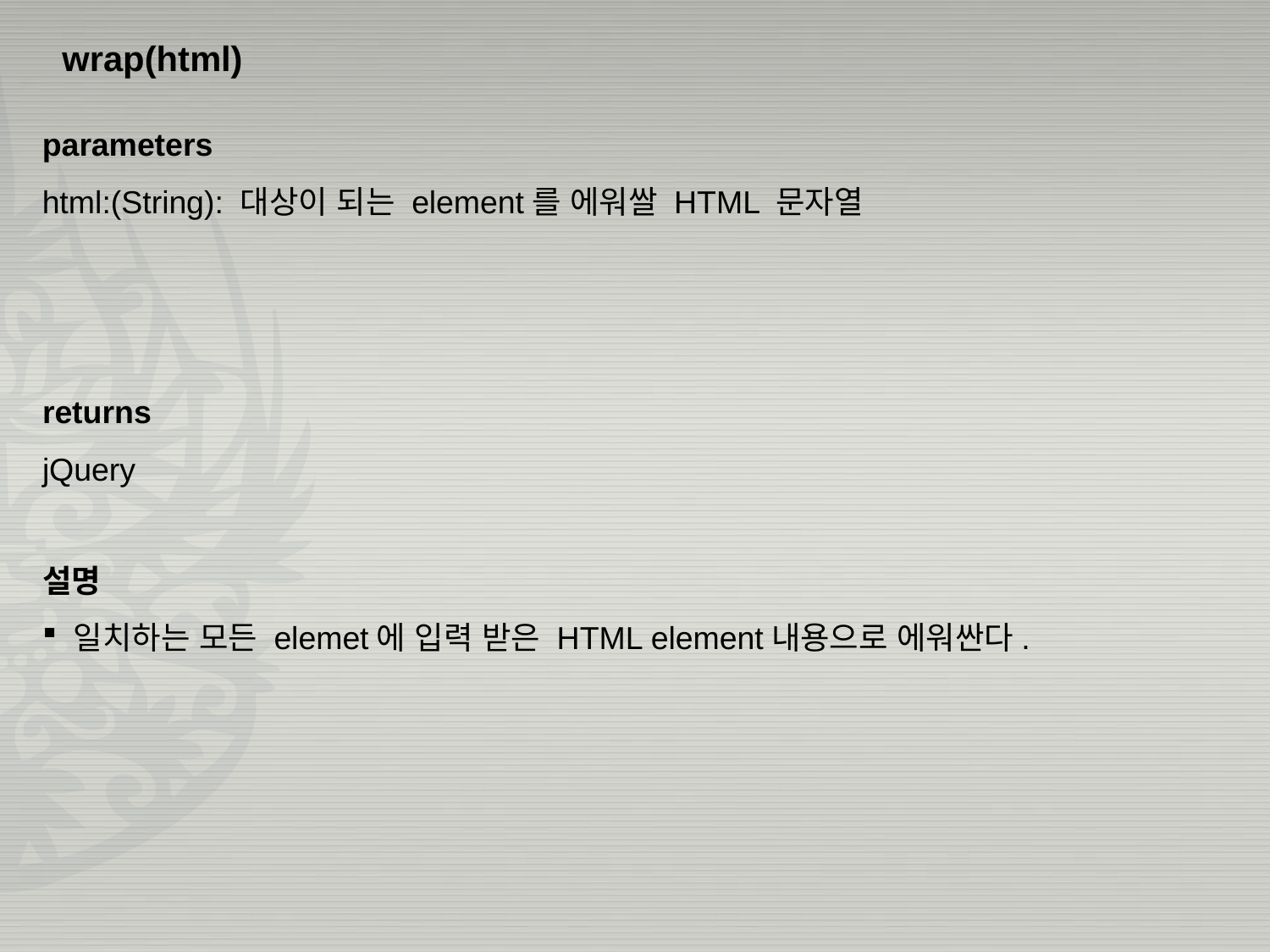

wrap(html)
parameters
html:(String): 대상이 되는 element를 에워쌀 HTML 문자열
returns
jQuery
설명
 일치하는 모든 elemet에 입력 받은 HTML element내용으로 에워싼다.